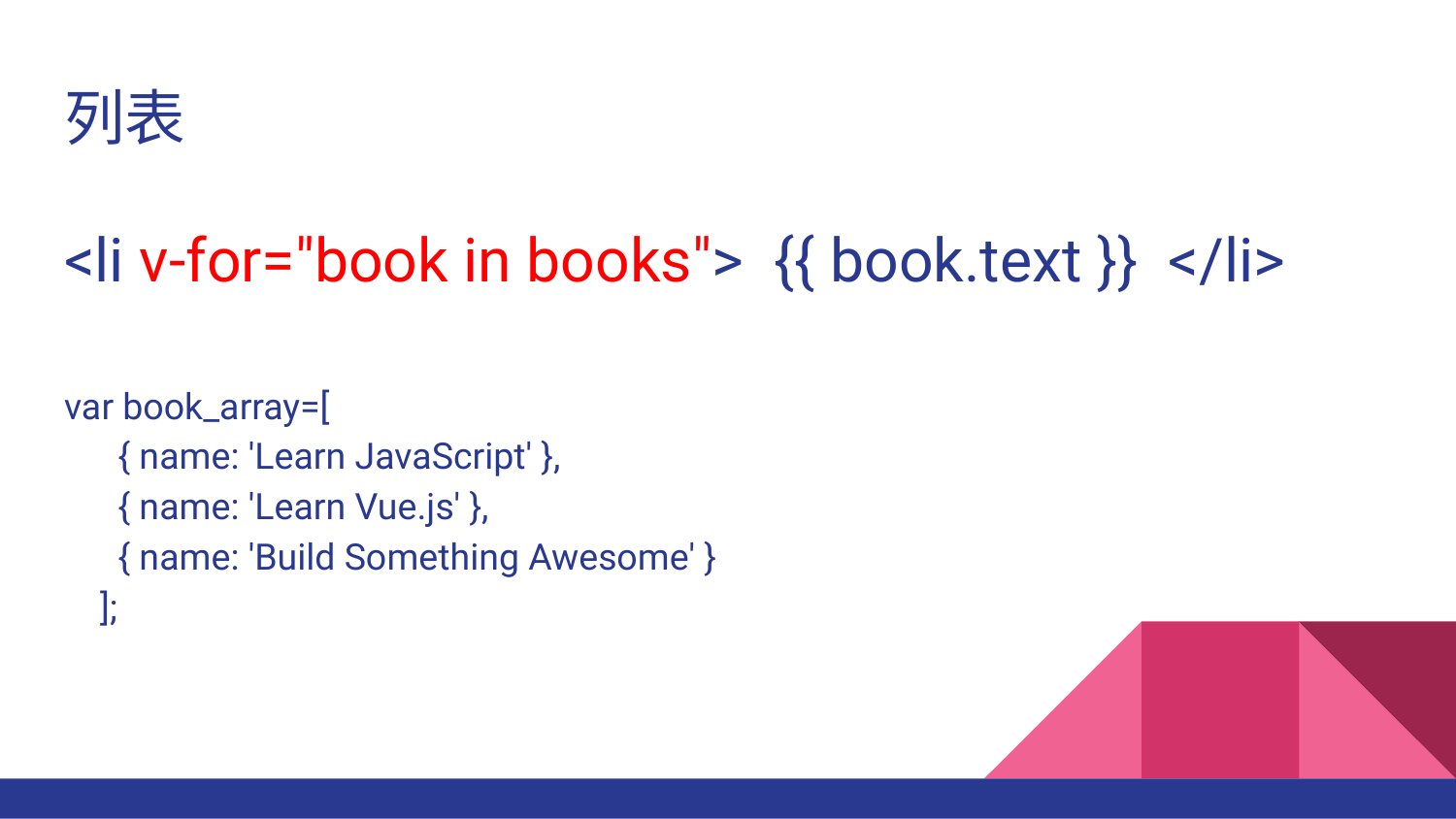

# 列表
<li v-for="book in books">  {{ book.text }}  </li>

var book_array=[
      { name: 'Learn JavaScript' },
      { name: 'Learn Vue.js' },
      { name: 'Build Something Awesome' }
    ];